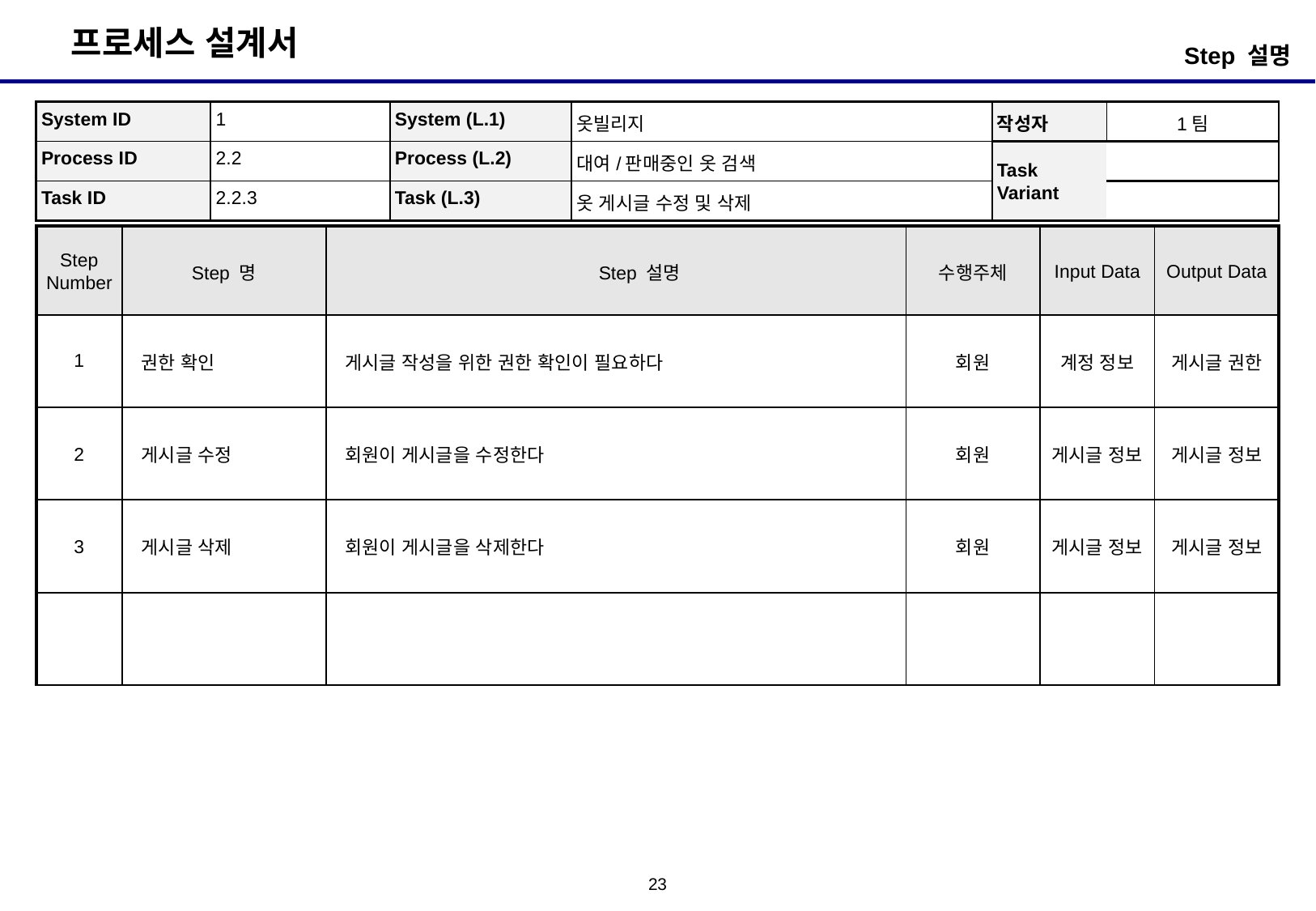

Step 설명
| System ID | 1 | System (L.1) | 옷빌리지 | 작성자 | 1팀 |
| --- | --- | --- | --- | --- | --- |
| Process ID | 2.2 | Process (L.2) | 대여/판매중인 옷 검색 | Task Variant |  |
| Task ID | 2.2.3 | Task (L.3) | 옷 게시글 수정 및 삭제 |  |  |
| Step Number | Step 명 | Step 설명 | 수행주체 | Input Data | Output Data |
| --- | --- | --- | --- | --- | --- |
| 1 | 권한 확인 | 게시글 작성을 위한 권한 확인이 필요하다 | 회원 | 계정 정보 | 게시글 권한 |
| 2 | 게시글 수정 | 회원이 게시글을 수정한다 | 회원 | 게시글 정보 | 게시글 정보 |
| 3 | 게시글 삭제 | 회원이 게시글을 삭제한다 | 회원 | 게시글 정보 | 게시글 정보 |
|  |  |  |  |  |  |